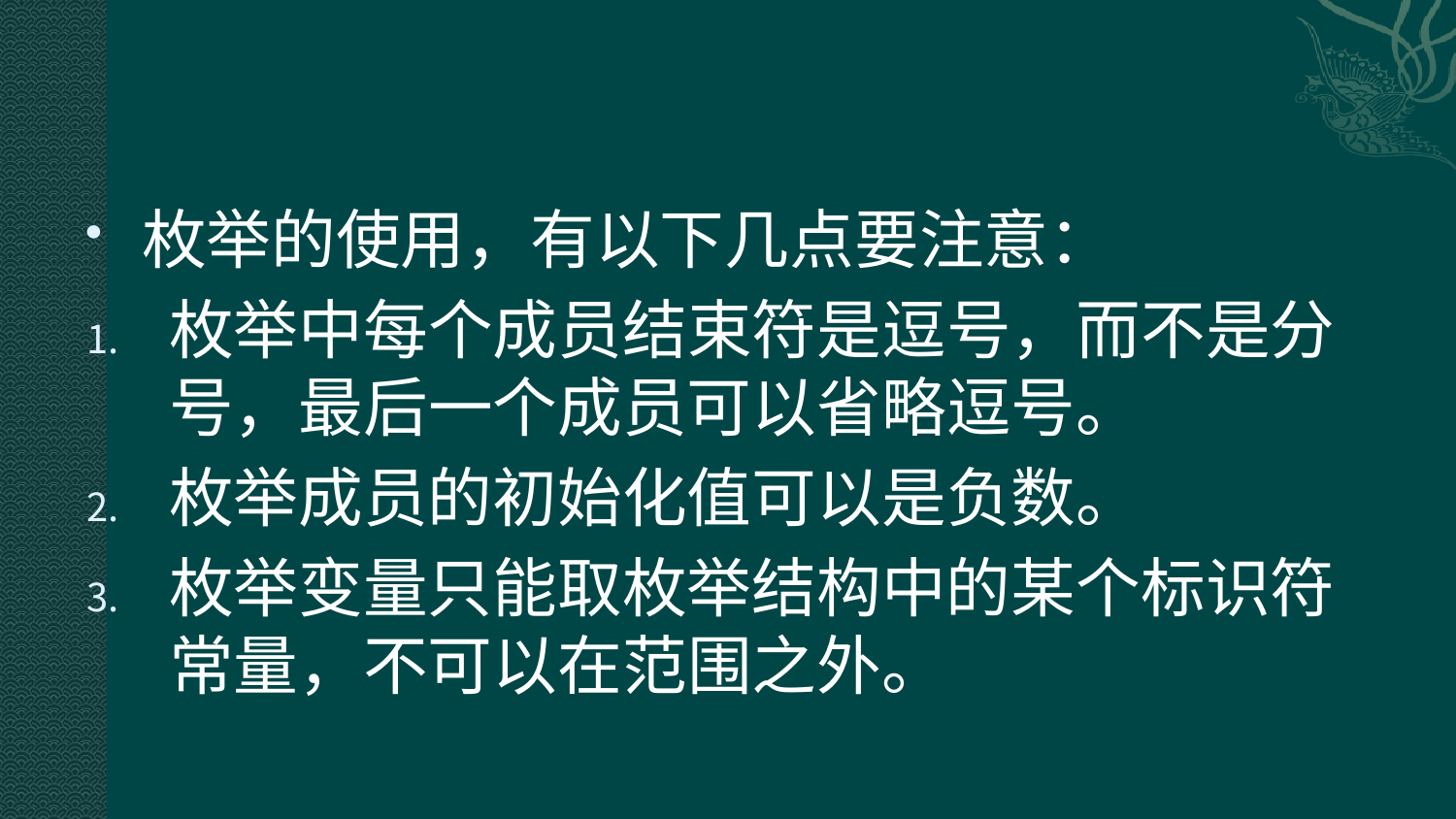

#
枚举的使用，有以下几点要注意：
枚举中每个成员结束符是逗号，而不是分号，最后一个成员可以省略逗号。
枚举成员的初始化值可以是负数。
枚举变量只能取枚举结构中的某个标识符常量，不可以在范围之外。